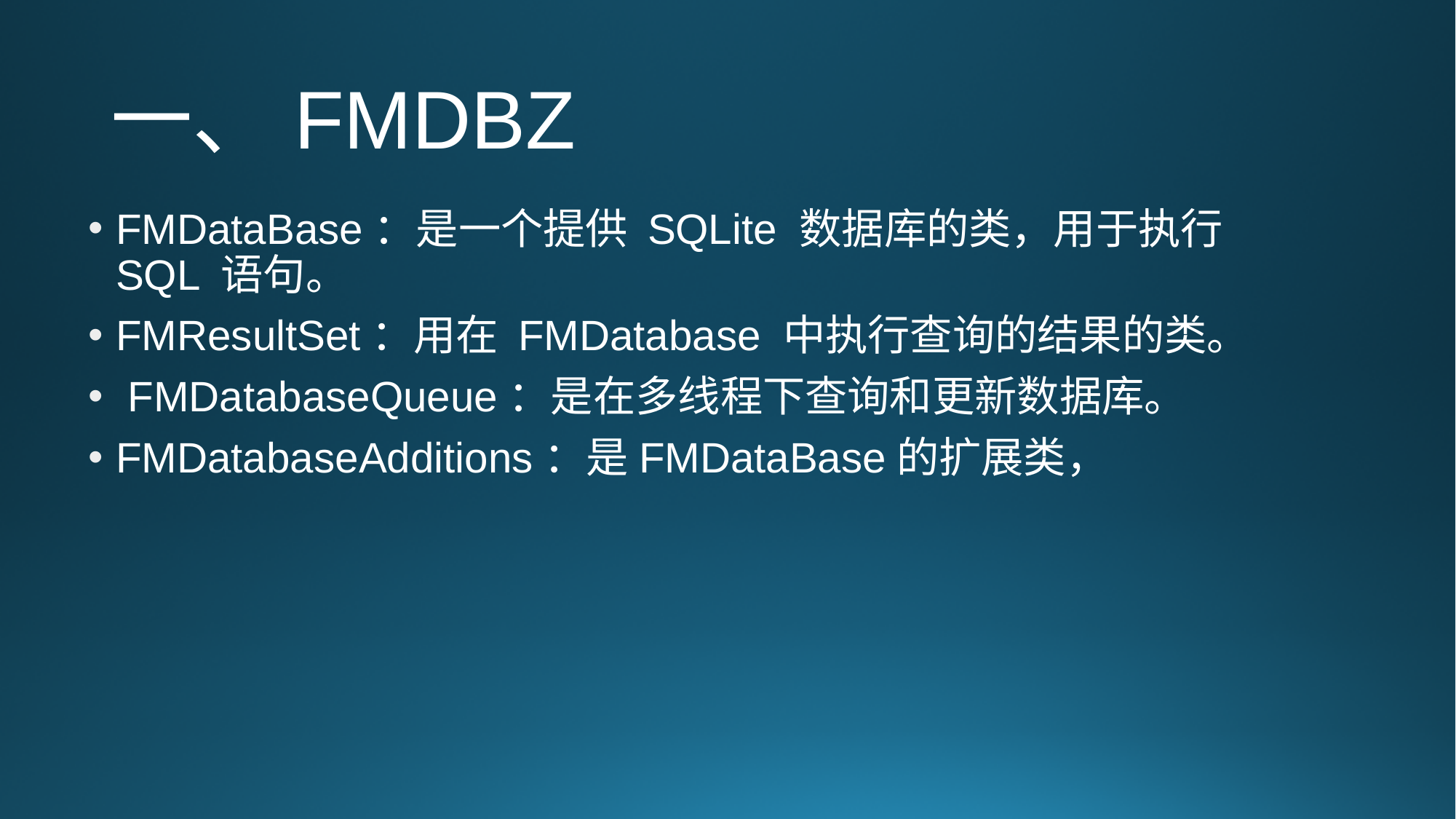

# 一、FMDBZ
FMDataBase：是一个提供 SQLite 数据库的类，用于执行 SQL 语句。
FMResultSet：用在 FMDatabase 中执行查询的结果的类。
 FMDatabaseQueue：是在多线程下查询和更新数据库。
FMDatabaseAdditions：是FMDataBase的扩展类，